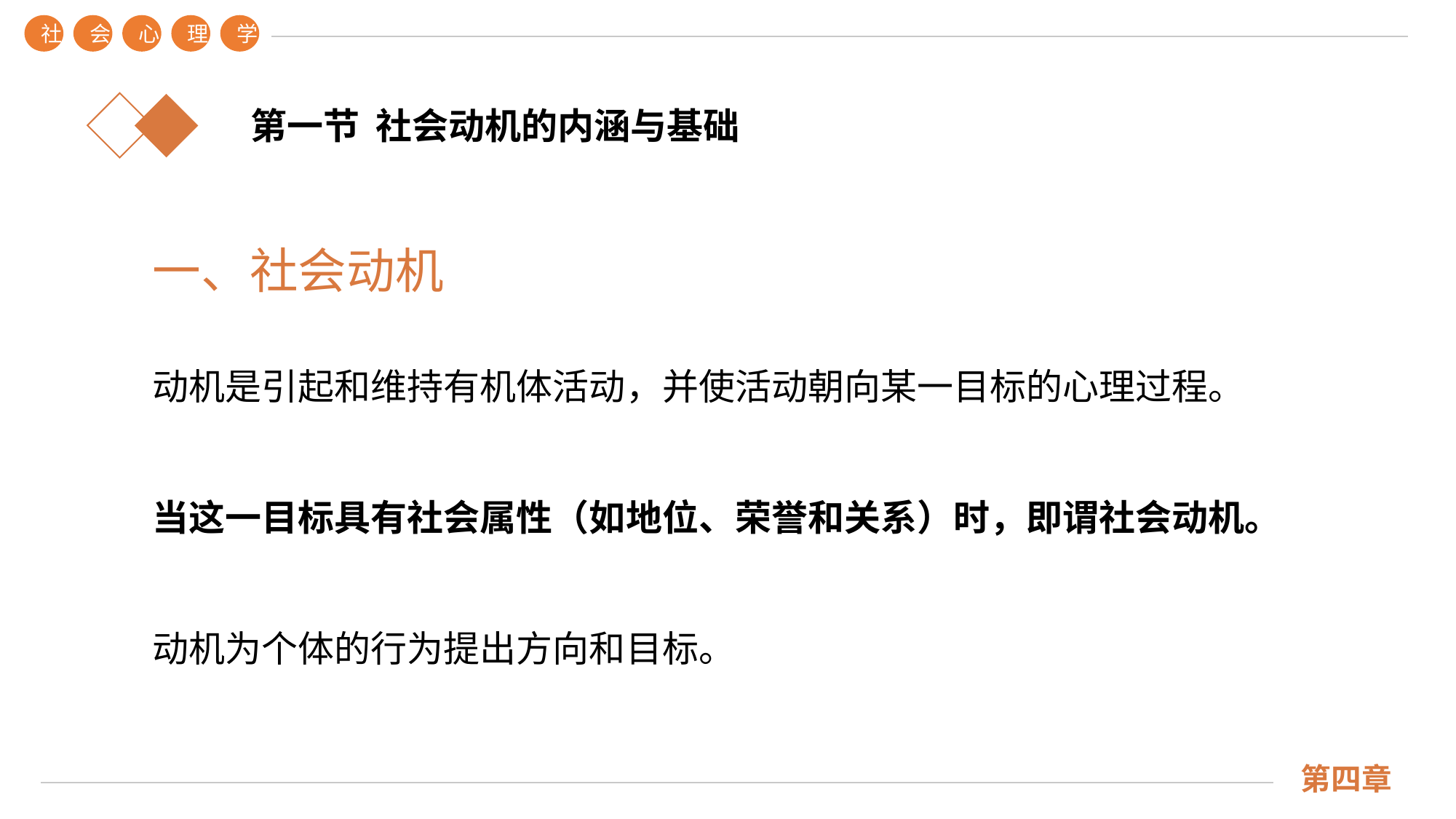

社
会
心
理
学

第一节  社会动机的内涵与基础
一、社会动机
动机是引起和维持有机体活动，并使活动朝向某一目标的心理过程。

当这一目标具有社会属性（如地位、荣誉和关系）时，即谓社会动机。

动机为个体的行为提出方向和目标。
第四章